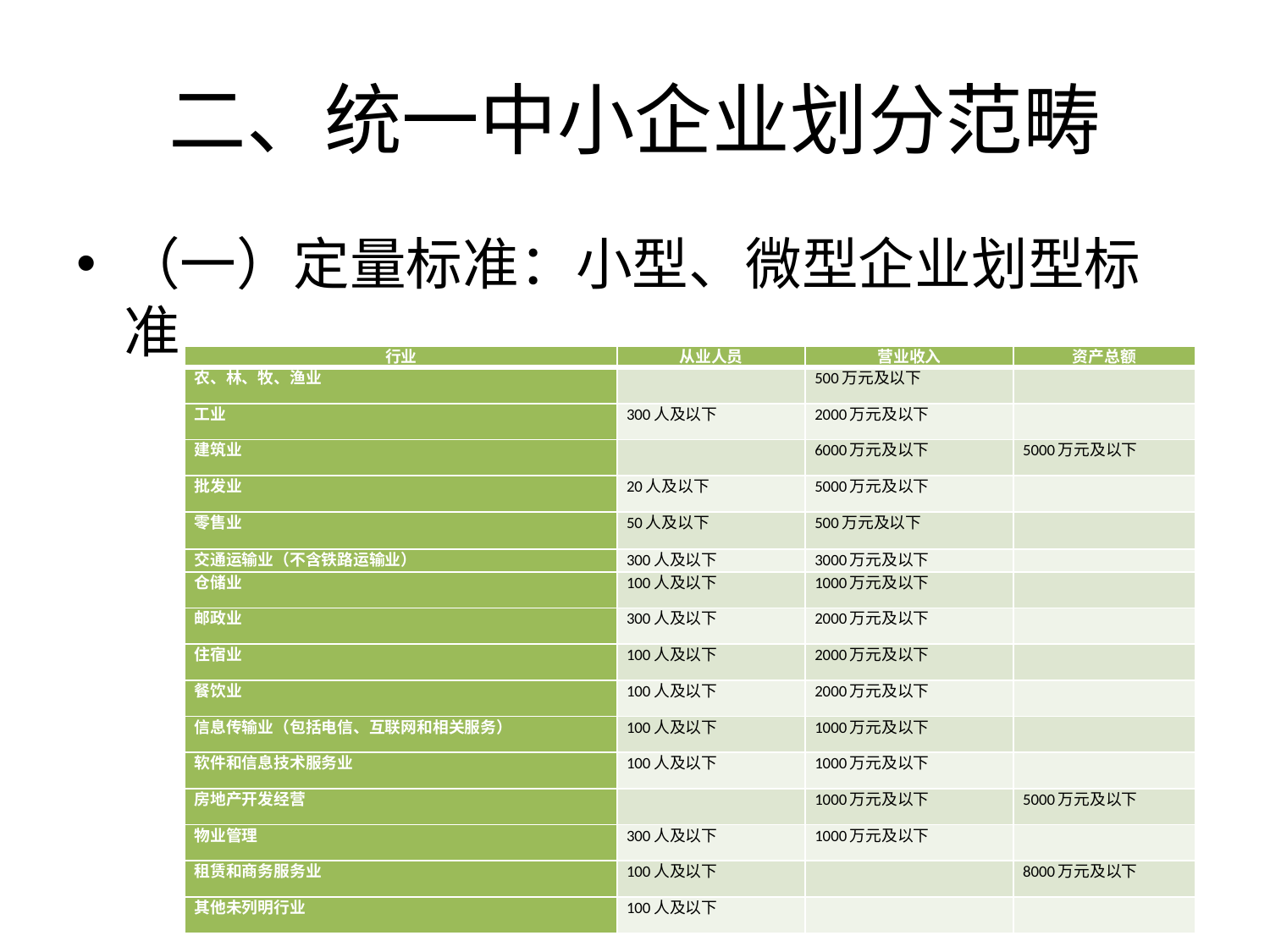

# 二、统一中小企业划分范畴
（一）定量标准：小型、微型企业划型标准
| 行业 | 从业人员 | 营业收入 | 资产总额 |
| --- | --- | --- | --- |
| 农、林、牧、渔业 |  | 500万元及以下 |  |
| 工业 | 300人及以下 | 2000万元及以下 |  |
| 建筑业 |  | 6000万元及以下 | 5000万元及以下 |
| 批发业 | 20人及以下 | 5000万元及以下 |  |
| 零售业 | 50人及以下 | 500万元及以下 |  |
| 交通运输业（不含铁路运输业） | 300人及以下 | 3000万元及以下 |  |
| 仓储业 | 100人及以下 | 1000万元及以下 |  |
| 邮政业 | 300人及以下 | 2000万元及以下 |  |
| 住宿业 | 100人及以下 | 2000万元及以下 |  |
| 餐饮业 | 100人及以下 | 2000万元及以下 |  |
| 信息传输业（包括电信、互联网和相关服务） | 100人及以下 | 1000万元及以下 |  |
| 软件和信息技术服务业 | 100人及以下 | 1000万元及以下 |  |
| 房地产开发经营 |  | 1000万元及以下 | 5000万元及以下 |
| 物业管理 | 300人及以下 | 1000万元及以下 |  |
| 租赁和商务服务业 | 100人及以下 |  | 8000万元及以下 |
| 其他未列明行业 | 100人及以下 |  |  |